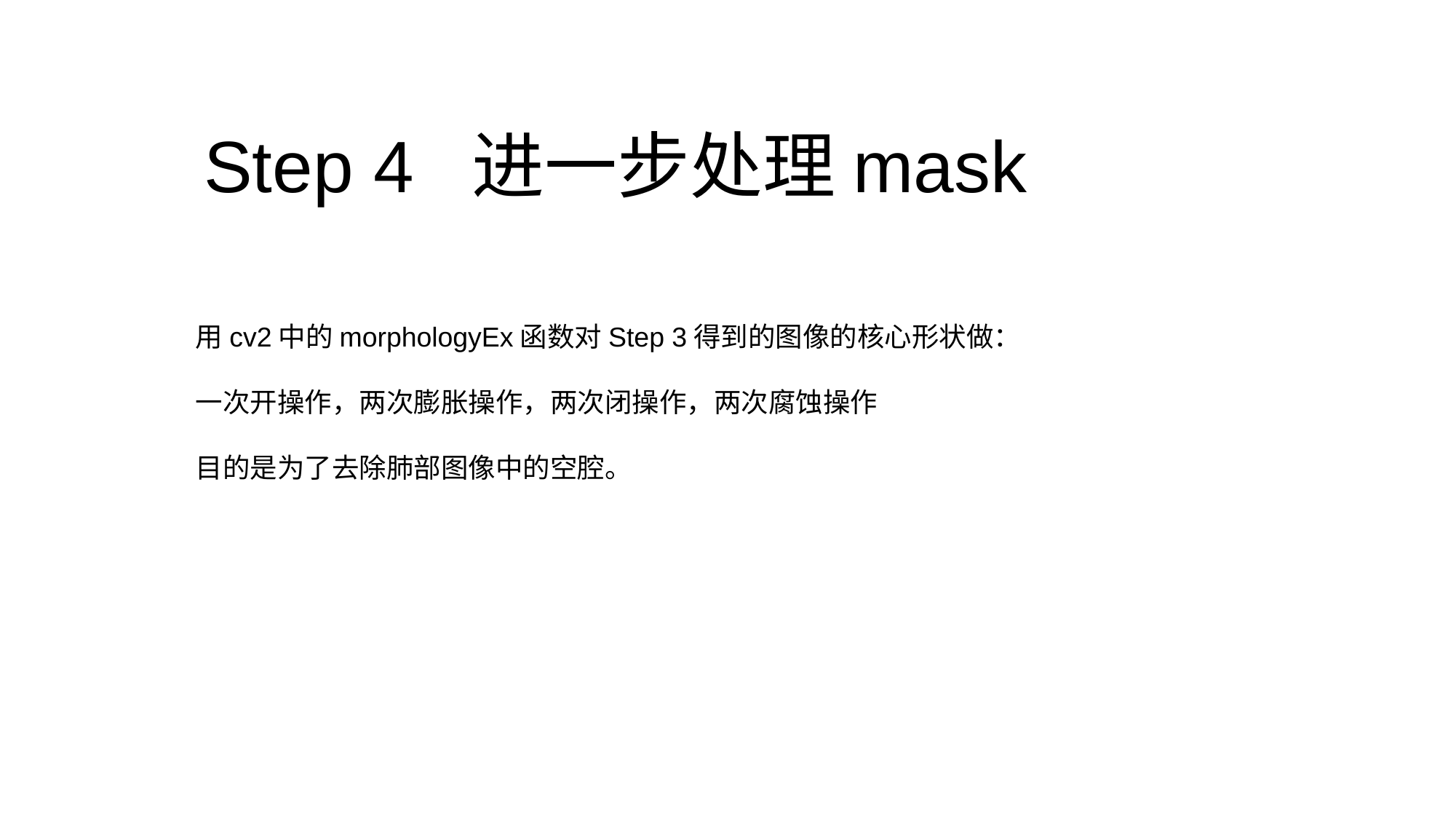

# Step 4  进一步处理mask
用cv2中的morphologyEx函数对Step 3得到的图像的核心形状做：

一次开操作，两次膨胀操作，两次闭操作，两次腐蚀操作

目的是为了去除肺部图像中的空腔。